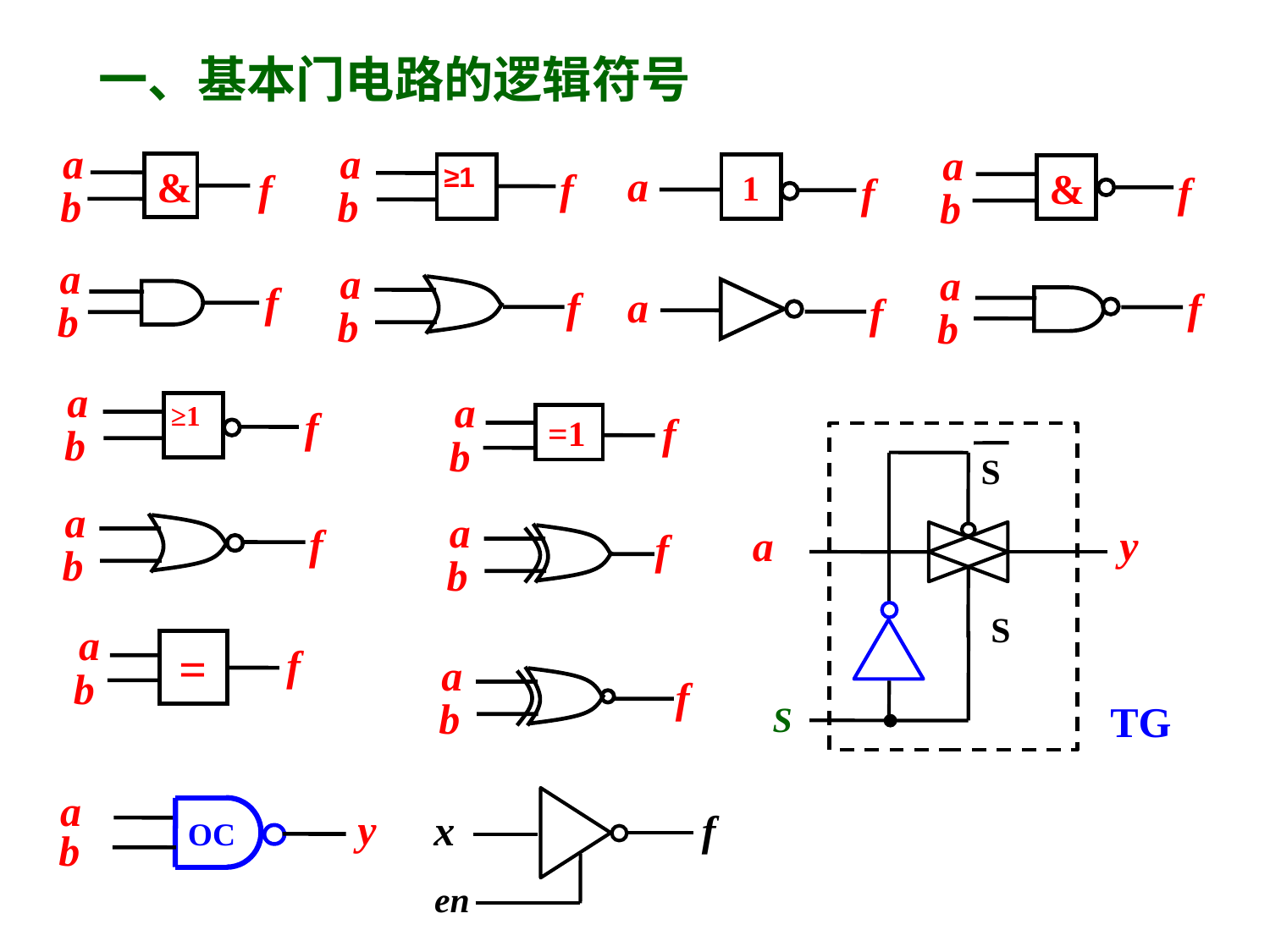

一、基本门电路的逻辑符号
a
&

f
b
a
≥1

f

b

a
&
f

b

a

1

f
a
f

b

a
f

b

a
f

b

a

f
a
≥1

f

b

a
f
=1

b

TG
S
y
a

S

S

a
f

b

a
f

b

a

f

b

=
a
f

b

a
y

OC
b

x
f
en